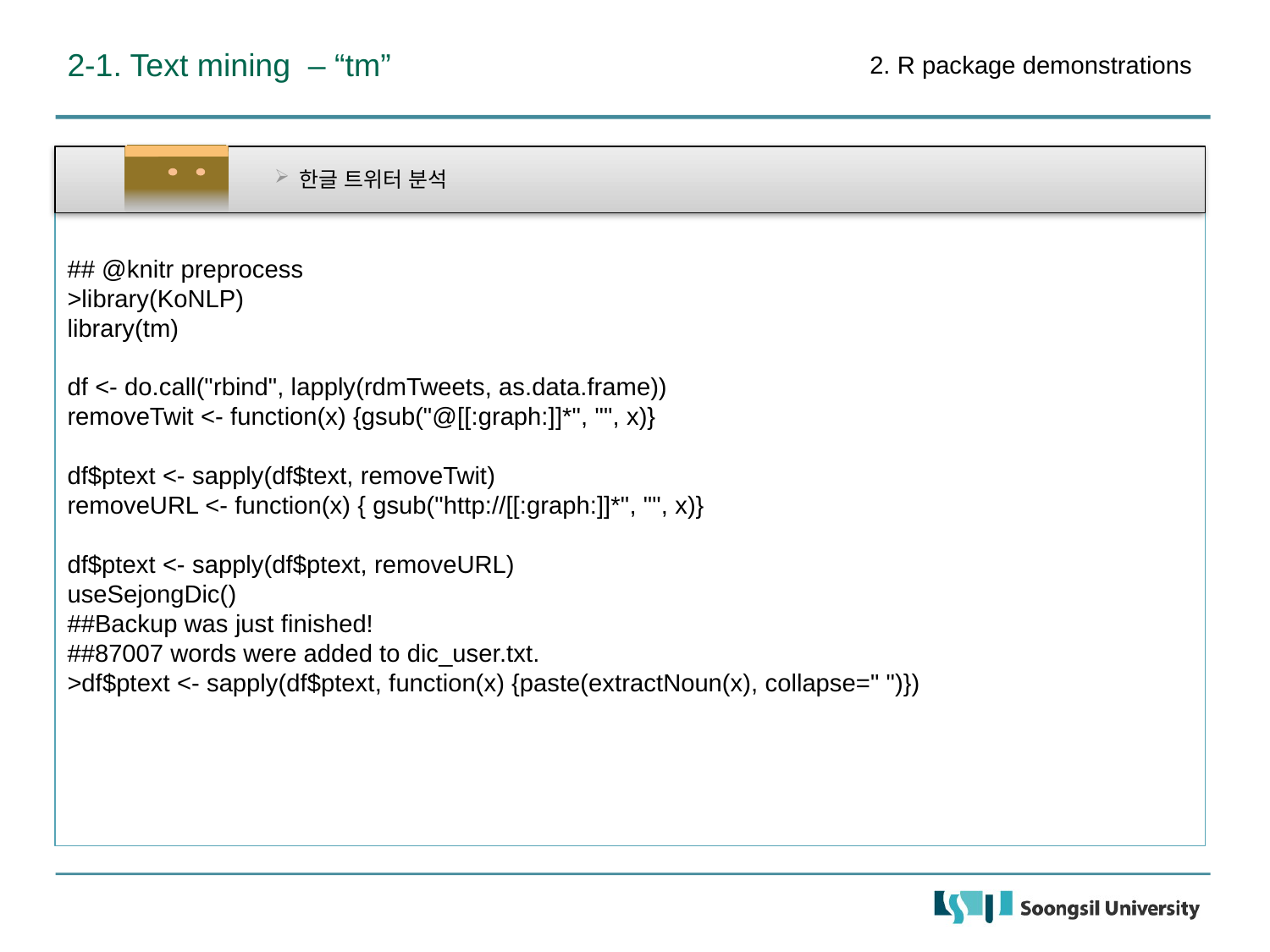

2-1. Text mining  – “tm”
2. R package demonstrations

한글 트위터 분석

## @knitr preprocess
>library(KoNLP)
library(tm)

df <- do.call("rbind", lapply(rdmTweets, as.data.frame))
removeTwit <- function(x) {gsub("@[[:graph:]]*", "", x)}

df$ptext <- sapply(df$text, removeTwit)
removeURL <- function(x) { gsub("http://[[:graph:]]*", "", x)}

df$ptext <- sapply(df$ptext, removeURL)
useSejongDic()
##Backup was just finished!
##87007 words were added to dic_user.txt.
>df$ptext <- sapply(df$ptext, function(x) {paste(extractNoun(x), collapse=" ")})